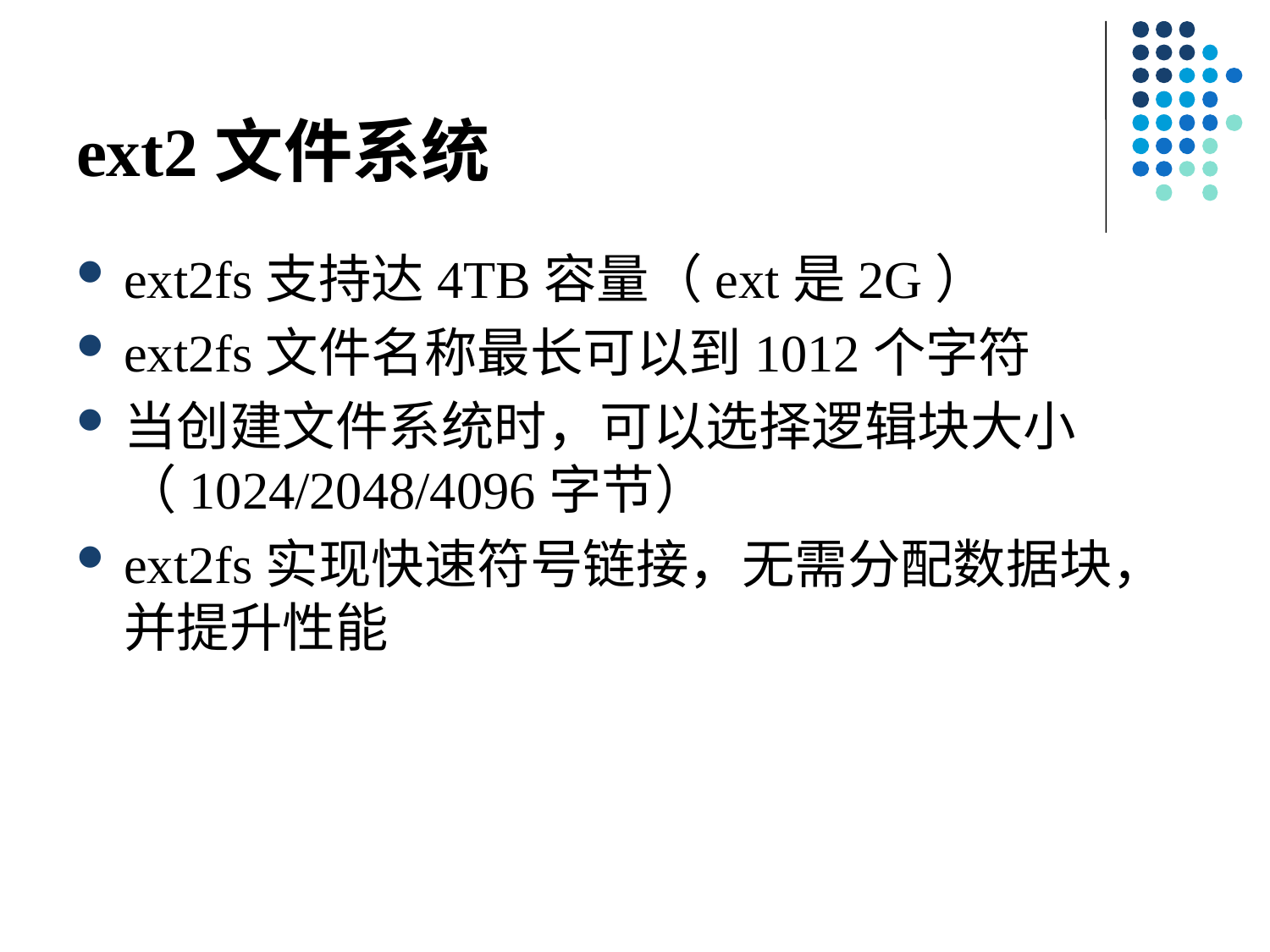

# ext2文件系统
ext2fs支持达4TB容量（ext是2G）
ext2fs文件名称最长可以到1012个字符
当创建文件系统时，可以选择逻辑块大小（1024/2048/4096字节）
ext2fs实现快速符号链接，无需分配数据块，并提升性能